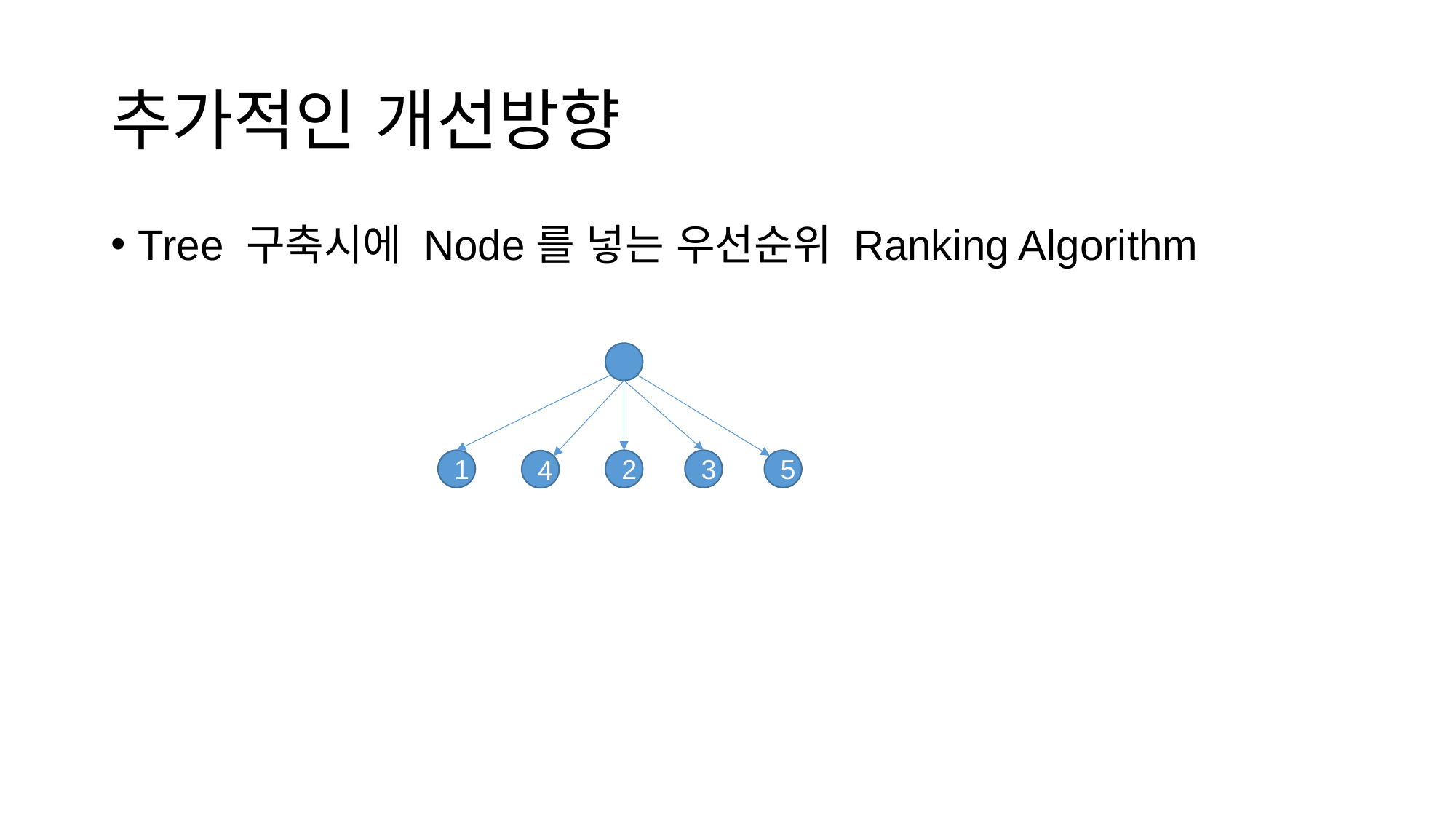

# 추가적인 개선방향
Tree 구축시에 Node를 넣는 우선순위 Ranking Algorithm

5
3
2
1
4